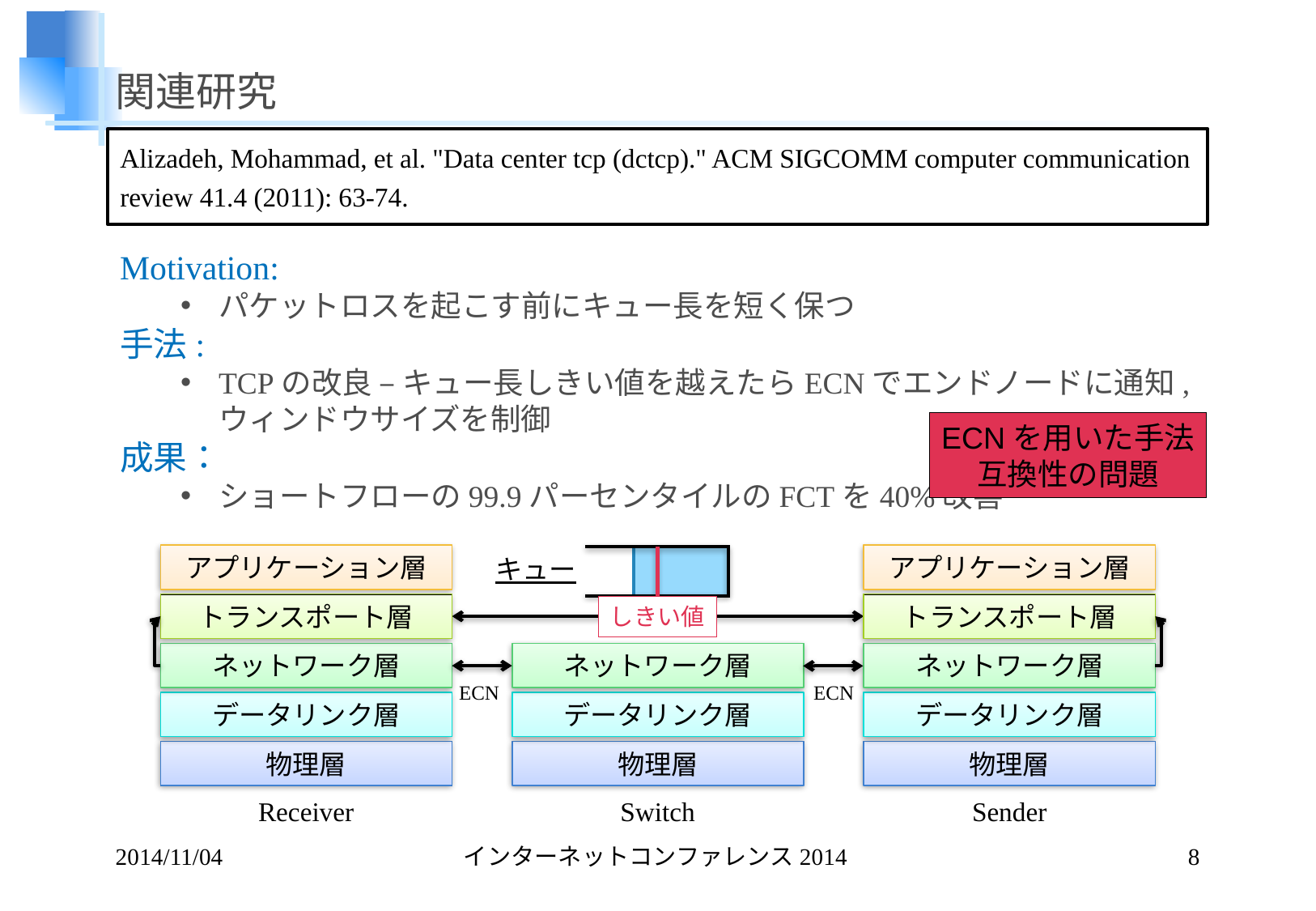

# 関連研究
Alizadeh, Mohammad, et al. "Data center tcp (dctcp)." ACM SIGCOMM computer communication review 41.4 (2011): 63-74.
Motivation:
パケットロスを起こす前にキュー長を短く保つ
手法:
TCPの改良 – キュー長しきい値を越えたらECNでエンドノードに通知, ウィンドウサイズを制御
成果：
ショートフローの99.9パーセンタイルのFCTを40%改善
ECNを用いた手法
互換性の問題
アプリケーション層
トランスポート層
ネットワーク層
データリンク層
物理層
アプリケーション層
トランスポート層
ネットワーク層
データリンク層
物理層
キュー

しきい値
ネットワーク層
データリンク層
物理層
ECN
ECN
Receiver
Switch
Sender
2014/11/04
インターネットコンファレンス2014
8